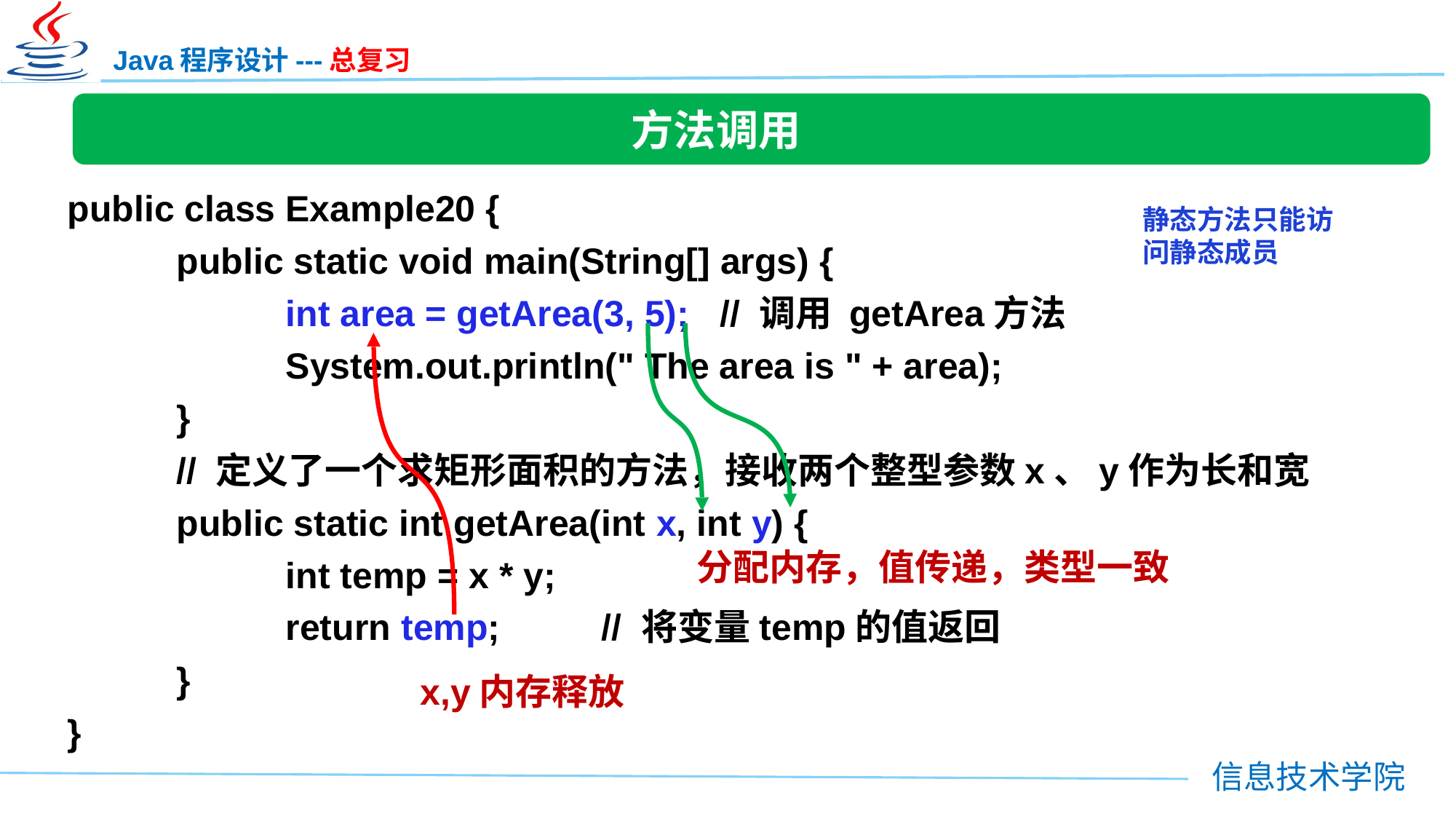

方法调用
public class Example20 {
	public static void main(String[] args) {
		int area = getArea(3, 5);   // 调用 getArea方法
		System.out.println(" The area is " + area);
	}
	// 定义了一个求矩形面积的方法，接收两个整型参数x、y作为长和宽
	public static int getArea(int x, int y) {
		int temp = x * y;
		return temp;          // 将变量temp的值返回
	}
}
静态方法只能访问静态成员
分配内存，值传递，类型一致
x,y内存释放